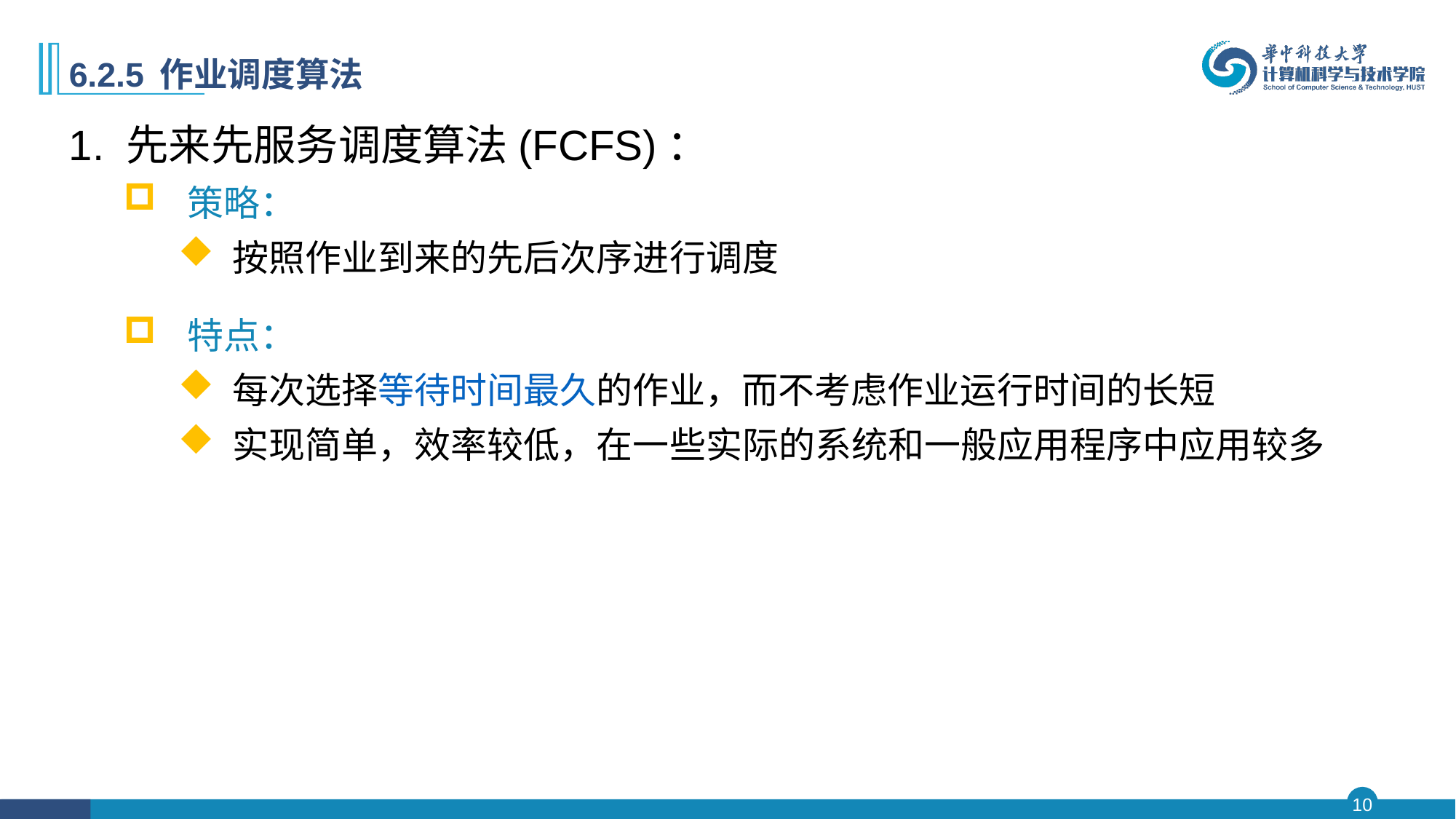

# 6.2.5 作业调度算法
1. 先来先服务调度算法(FCFS)：
策略：
按照作业到来的先后次序进行调度

特点：
每次选择等待时间最久的作业，而不考虑作业运行时间的长短
实现简单，效率较低，在一些实际的系统和一般应用程序中应用较多